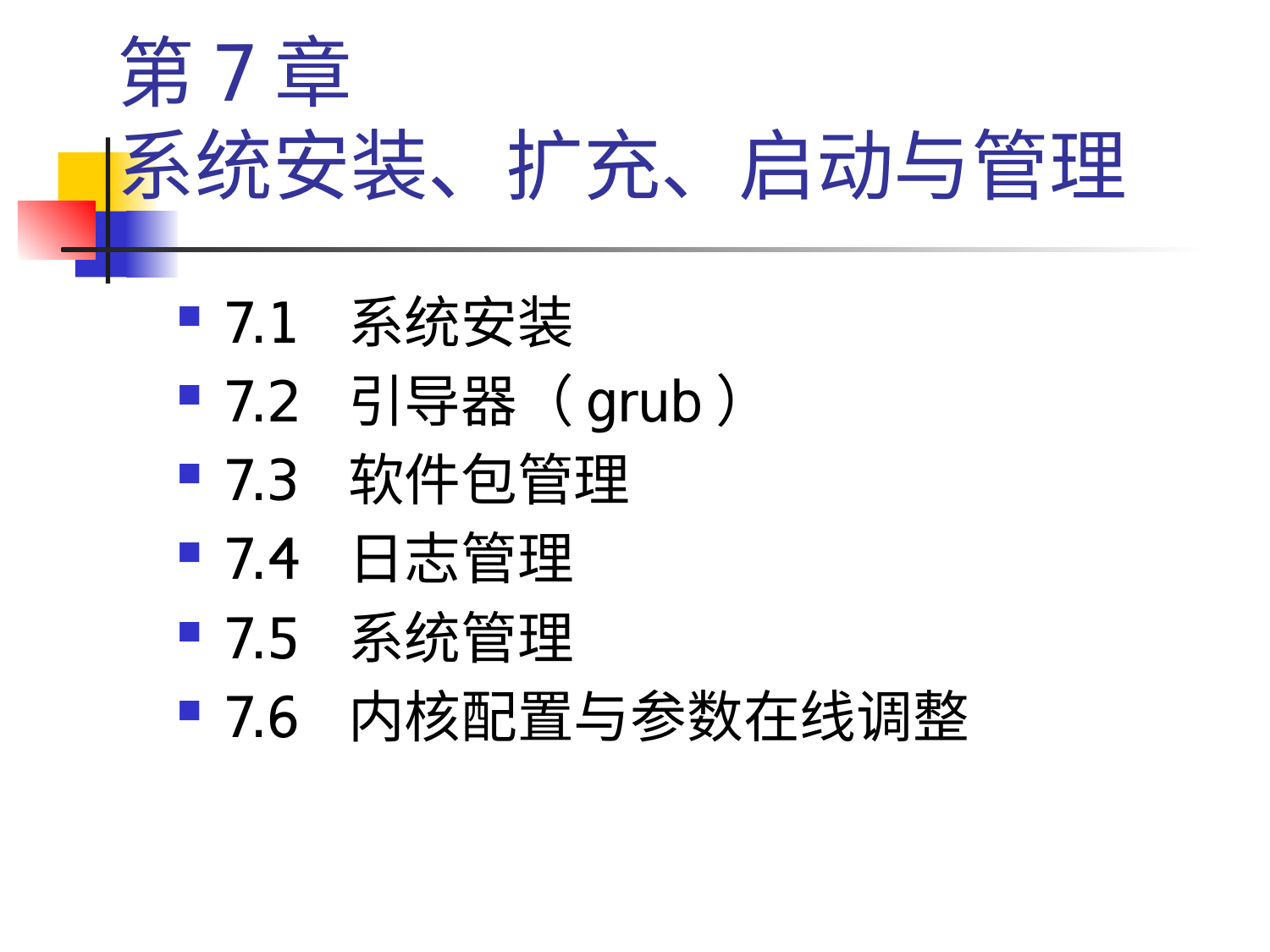

# 第7章 系统安装、扩充、启动与管理
7.1  系统安装
7.2  引导器（grub）
7.3  软件包管理
7.4  日志管理
7.5  系统管理
7.6  内核配置与参数在线调整